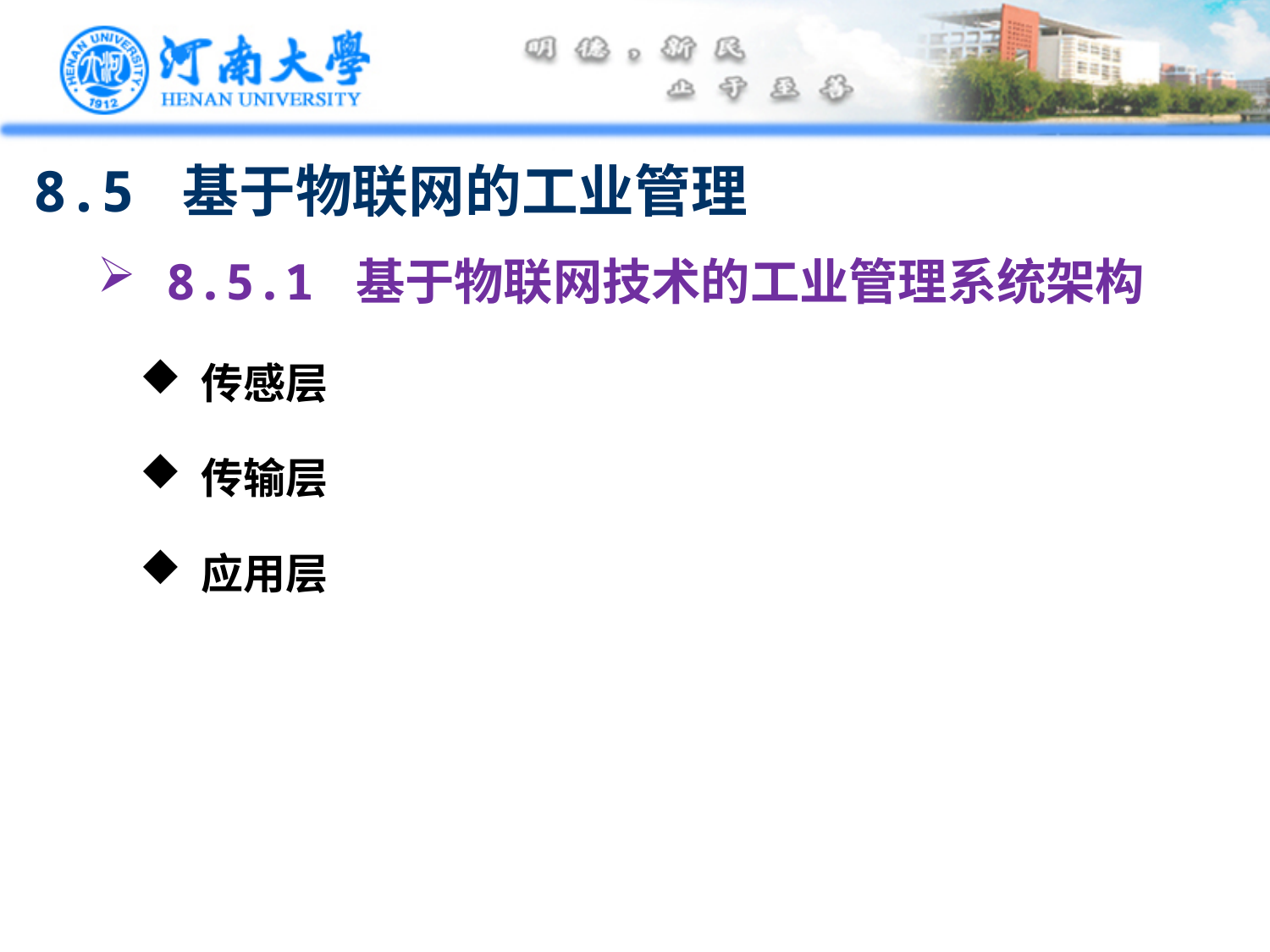

8.5 基于物联网的工业管理
 8.5.1 基于物联网技术的工业管理系统架构
 传感层
 传输层
 应用层